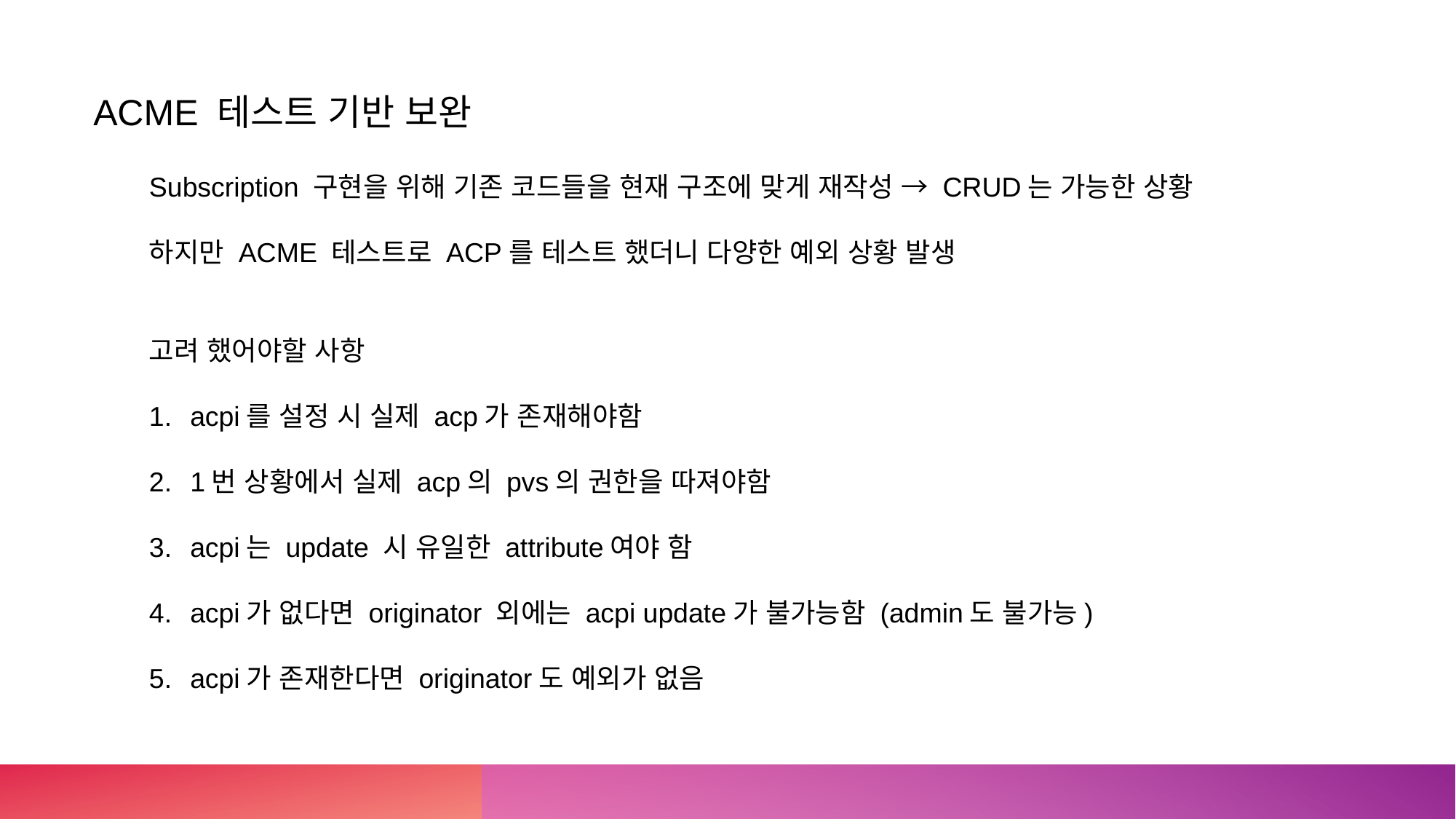

ACME 테스트 기반 보완
Subscription 구현을 위해 기존 코드들을 현재 구조에 맞게 재작성 → CRUD는 가능한 상황

하지만 ACME 테스트로 ACP를 테스트 했더니 다양한 예외 상황 발생

고려 했어야할 사항

acpi를 설정 시 실제 acp가 존재해야함

1번 상황에서 실제 acp의 pvs의 권한을 따져야함

acpi는 update 시 유일한 attribute여야 함

acpi가 없다면 originator 외에는 acpi update가 불가능함 (admin도 불가능)

acpi가 존재한다면 originator도 예외가 없음